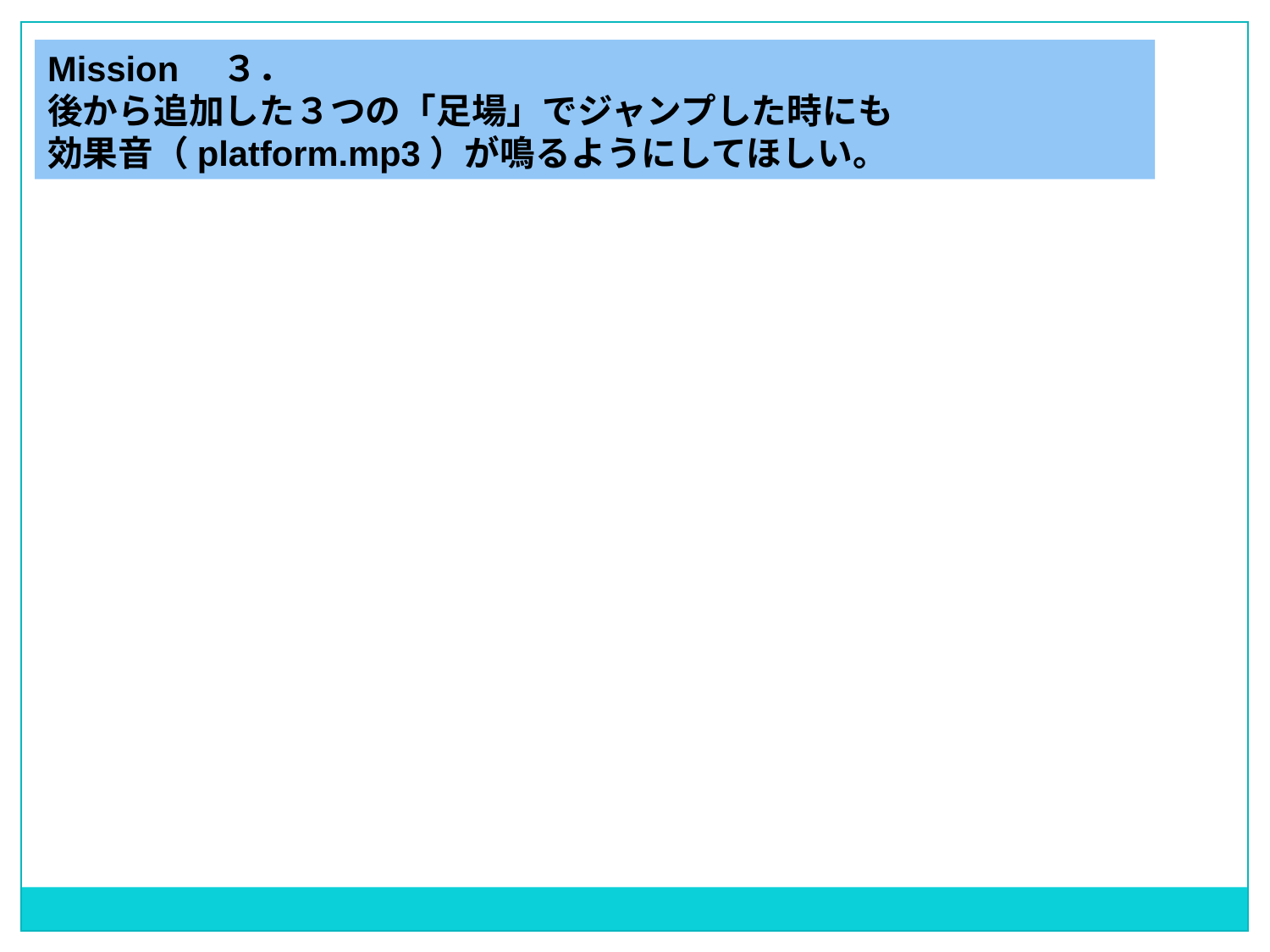

Mission　３．
後から追加した３つの「足場」でジャンプした時にも
効果音（platform.mp3）が鳴るようにしてほしい。